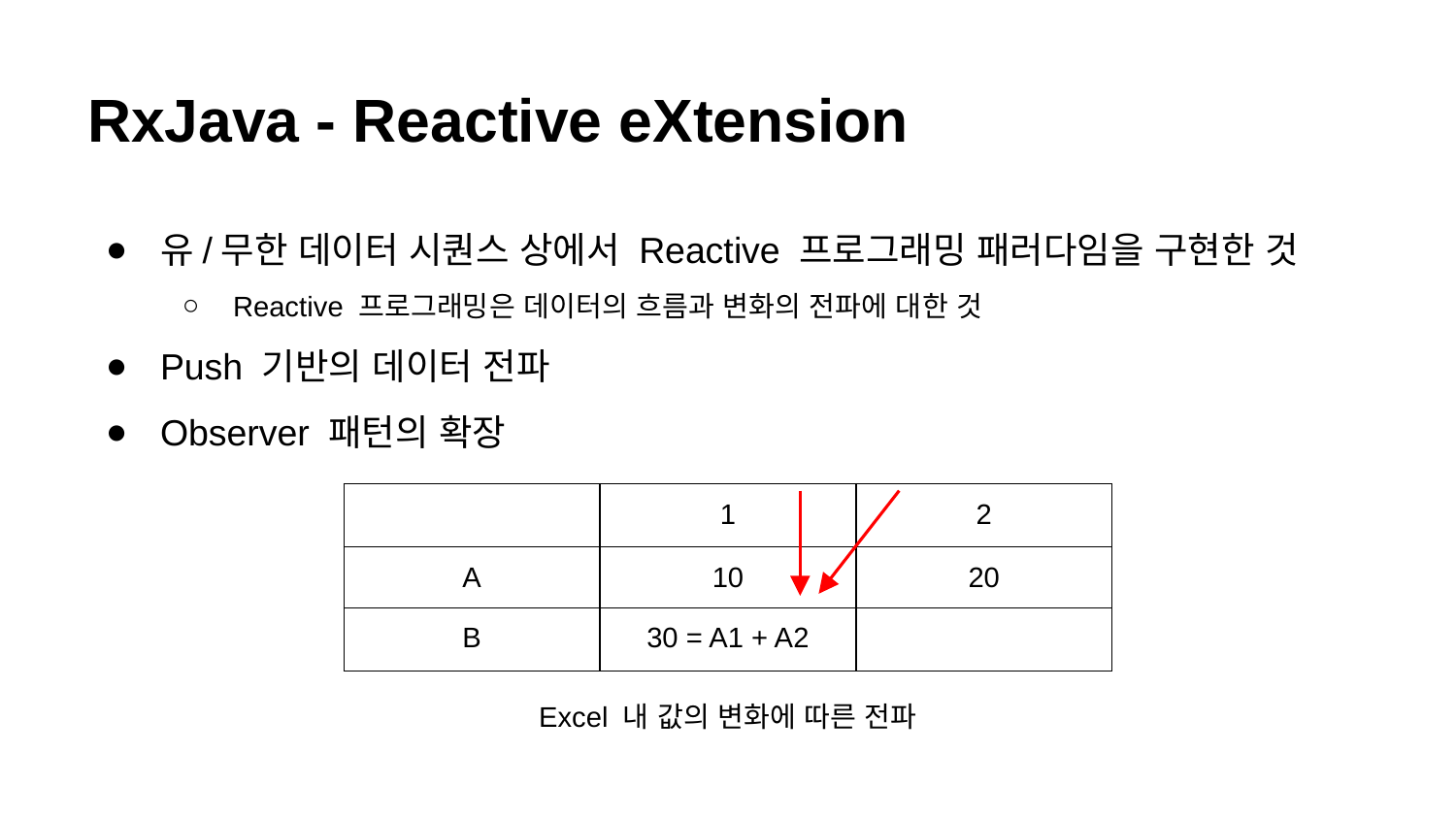

# RxJava - Reactive eXtension
유/무한 데이터 시퀀스 상에서 Reactive 프로그래밍 패러다임을 구현한 것
Reactive 프로그래밍은 데이터의 흐름과 변화의 전파에 대한 것
Push 기반의 데이터 전파
Observer 패턴의 확장
|  | 1 | 2 |
| --- | --- | --- |
| A | 10 | 20 |
| B | 30 = A1 + A2 |  |
Excel 내 값의 변화에 따른 전파